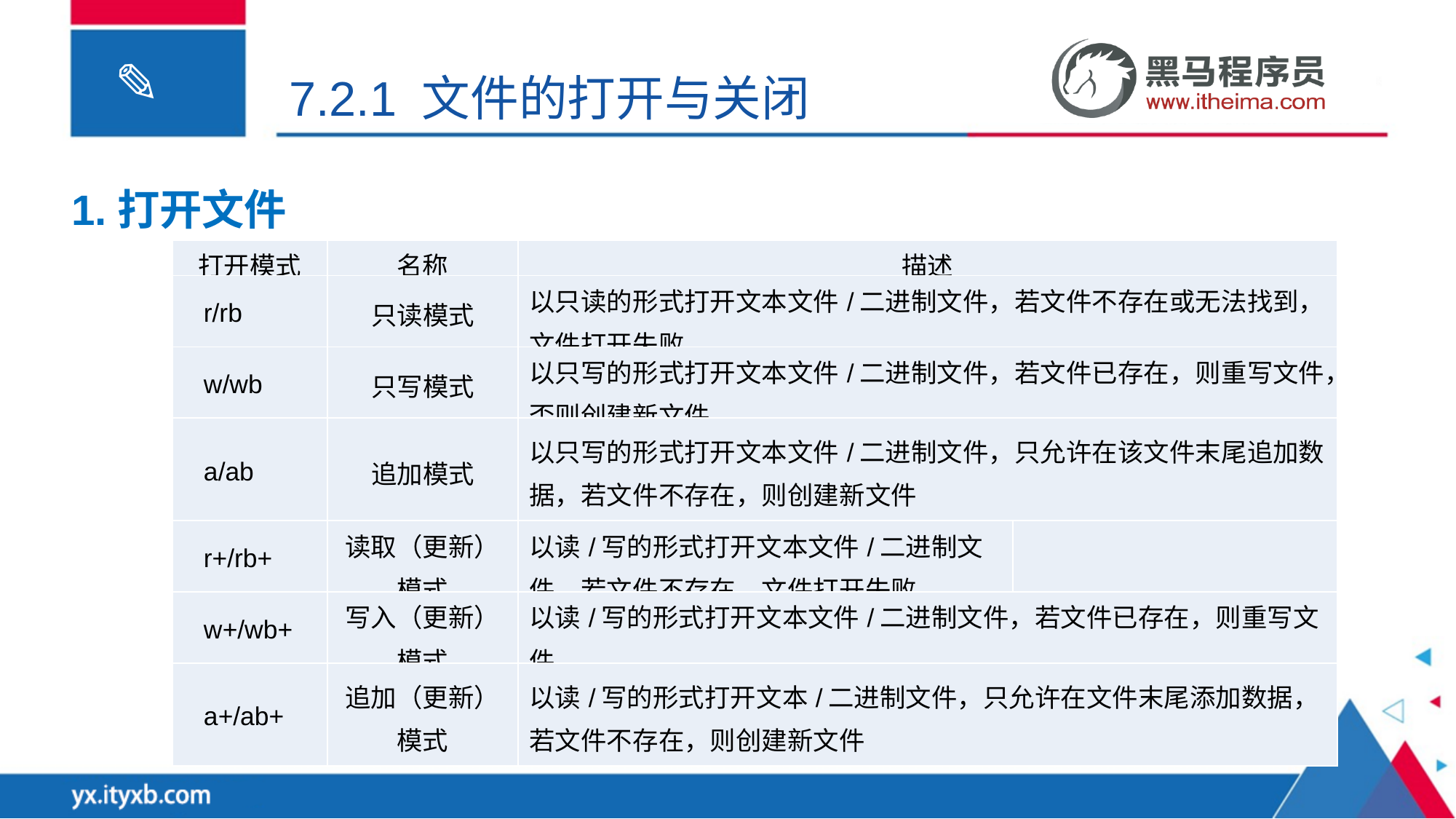

7.2.1 文件的打开与关闭
1.打开文件
| 打开模式 | 名称 | 描述 |  |
| --- | --- | --- | --- |
| r/rb | 只读模式 | 以只读的形式打开文本文件/二进制文件，若文件不存在或无法找到，文件打开失败 |  |
| w/wb | 只写模式 | 以只写的形式打开文本文件/二进制文件，若文件已存在，则重写文件，否则创建新文件 |  |
| a/ab | 追加模式 | 以只写的形式打开文本文件/二进制文件，只允许在该文件末尾追加数据，若文件不存在，则创建新文件 |  |
| r+/rb+ | 读取（更新）模式 | 以读/写的形式打开文本文件/二进制文件，若文件不存在，文件打开失败 |  |
| w+/wb+ | 写入（更新）模式 | 以读/写的形式打开文本文件/二进制文件，若文件已存在，则重写文件 |  |
| a+/ab+ | 追加（更新）模式 | 以读/写的形式打开文本/二进制文件，只允许在文件末尾添加数据，若文件不存在，则创建新文件 |  |